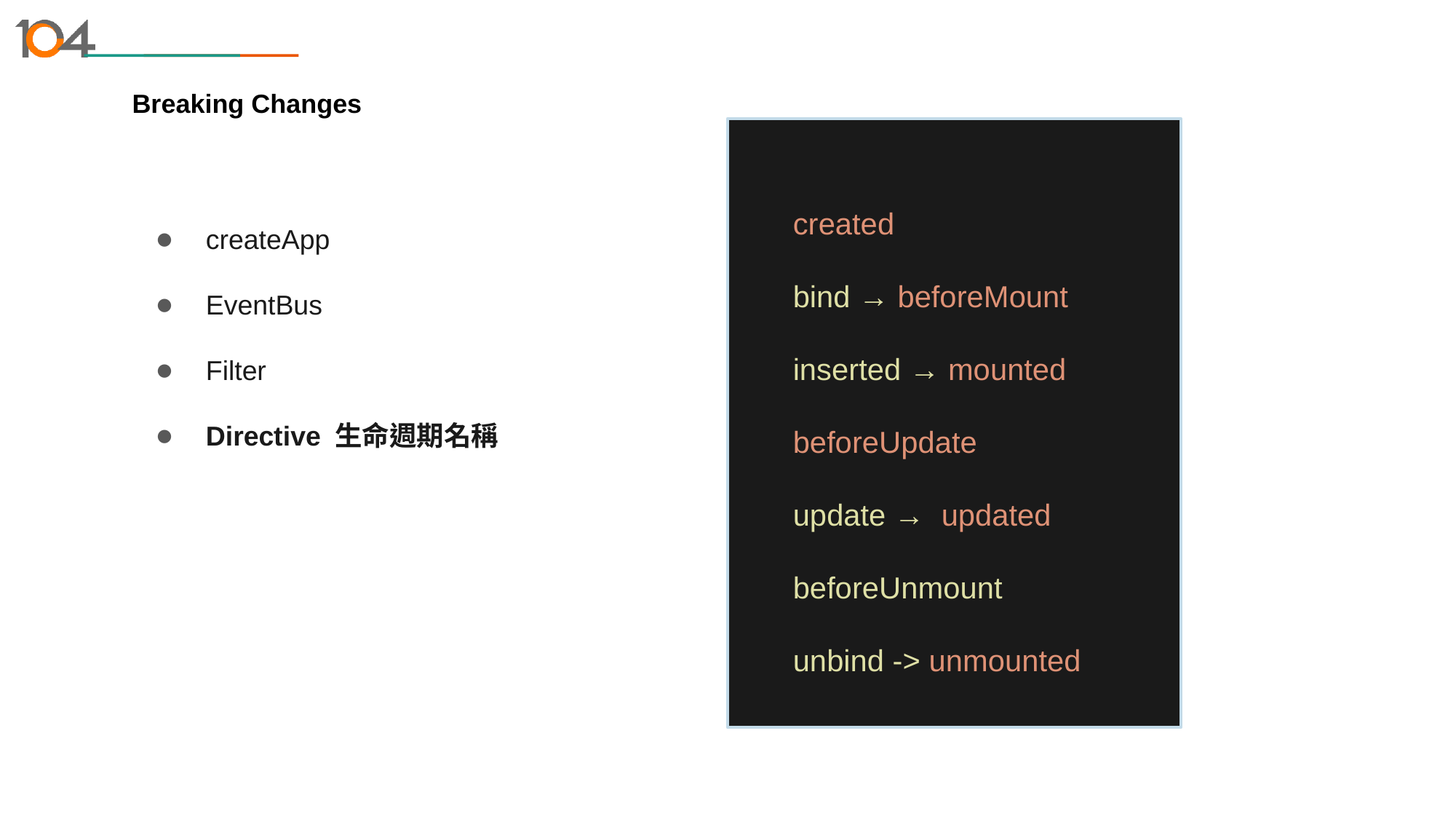

# Breaking Changes
created
bind → beforeMount
inserted → mounted
beforeUpdate
update →  updated
beforeUnmount
unbind -> unmounted
createApp
EventBus
Filter
Directive 生命週期名稱